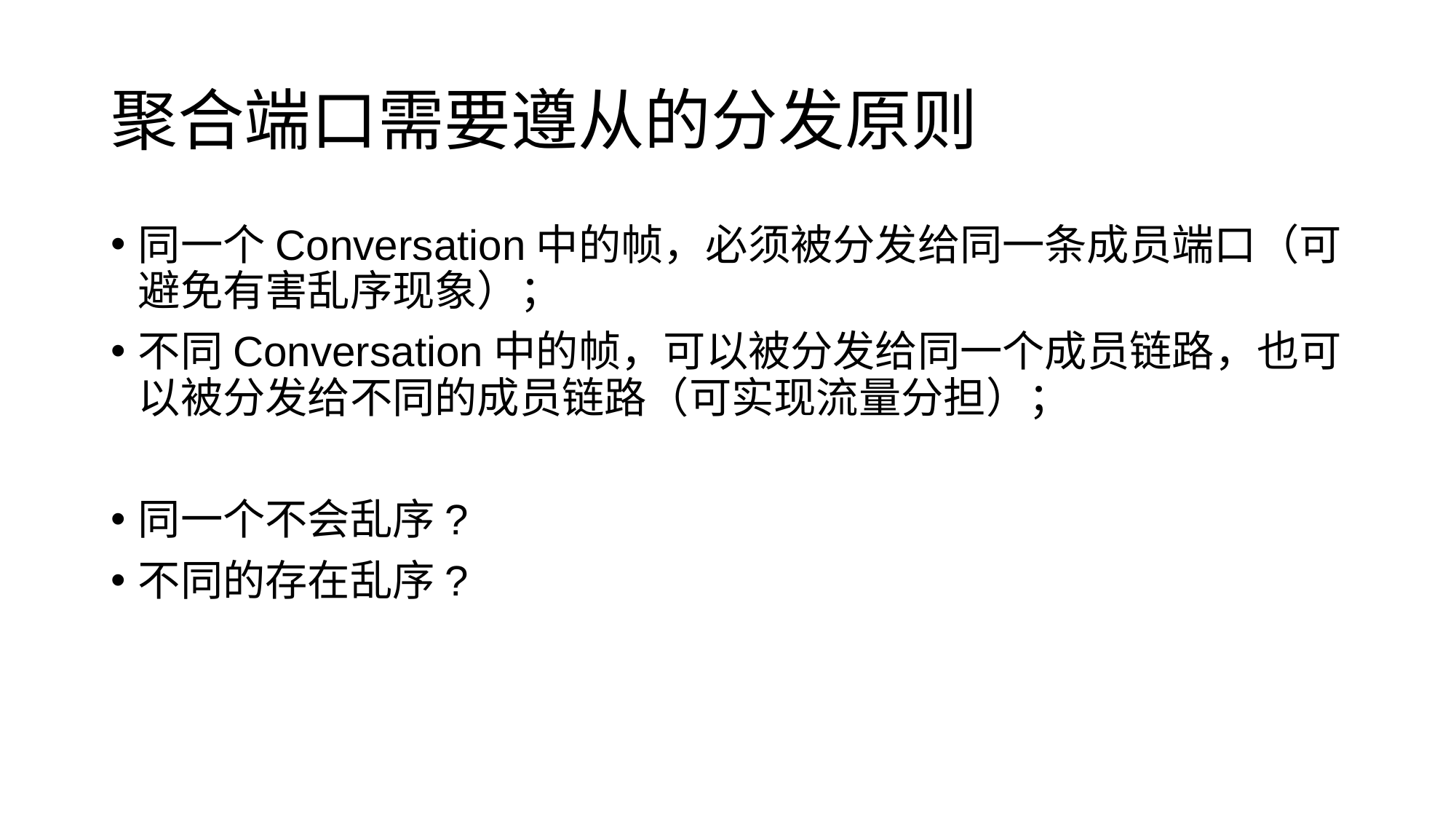

# 聚合端口需要遵从的分发原则
同一个Conversation中的帧，必须被分发给同一条成员端口（可避免有害乱序现象）；
不同Conversation中的帧，可以被分发给同一个成员链路，也可以被分发给不同的成员链路（可实现流量分担）；

同一个不会乱序?
不同的存在乱序?